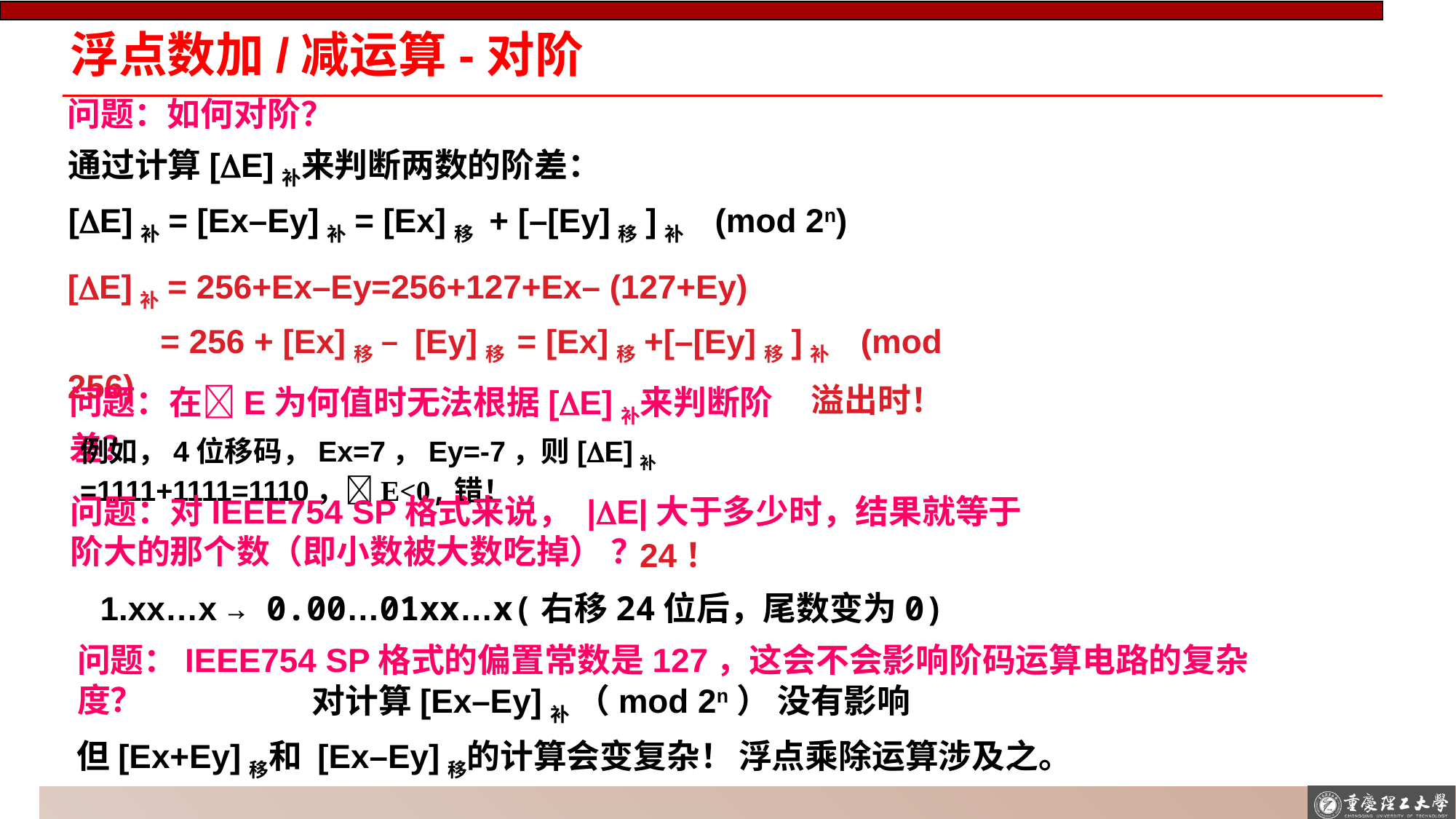

# 浮点数加/减运算-对阶
问题：如何对阶？
通过计算[ΔE]补来判断两数的阶差：
[ΔE]补= [Ex–Ey]补= [Ex]移 + [–[Ey]移]补   (mod 2n)
[ΔE]补= 256+Ex–Ey=256+127+Ex– (127+Ey)
          = 256 + [Ex]移 – [Ey]移 = [Ex]移+[–[Ey]移]补   (mod 256)
溢出时！
问题：在ΔE为何值时无法根据[ΔE]补来判断阶差？
例如，4位移码，Ex=7，Ey=-7，则[ΔE]补=1111+1111=1110，ΔE<0,错！
问题：对IEEE754 SP格式来说， |ΔE|大于多少时，结果就等于阶大的那个数（即小数被大数吃掉） ？
24！
1.xx…x → 0.00…01xx…x(右移24位后，尾数变为0)
问题：IEEE754 SP格式的偏置常数是127，这会不会影响阶码运算电路的复杂度？
对计算[Ex–Ey]补 （mod 2n） 没有影响
但[Ex+Ey]移和 [Ex–Ey]移的计算会变复杂！ 浮点乘除运算涉及之。